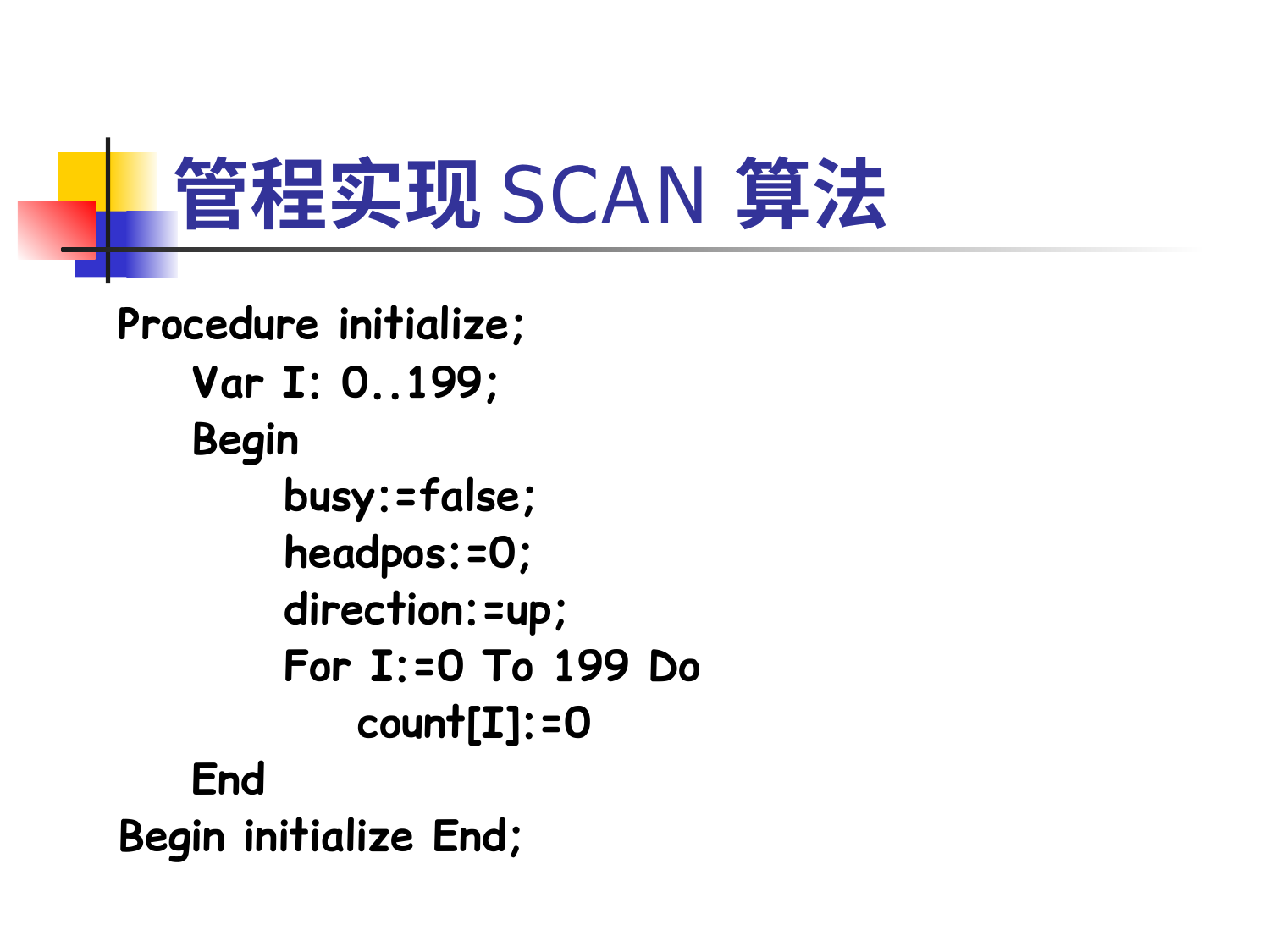

# 管程实现SCAN算法
Procedure initialize;
    Var I: 0..199;
    Begin
         busy:=false;
         headpos:=0;
         direction:=up;
         For I:=0 To 199 Do
             count[I]:=0
    End
Begin initialize End;